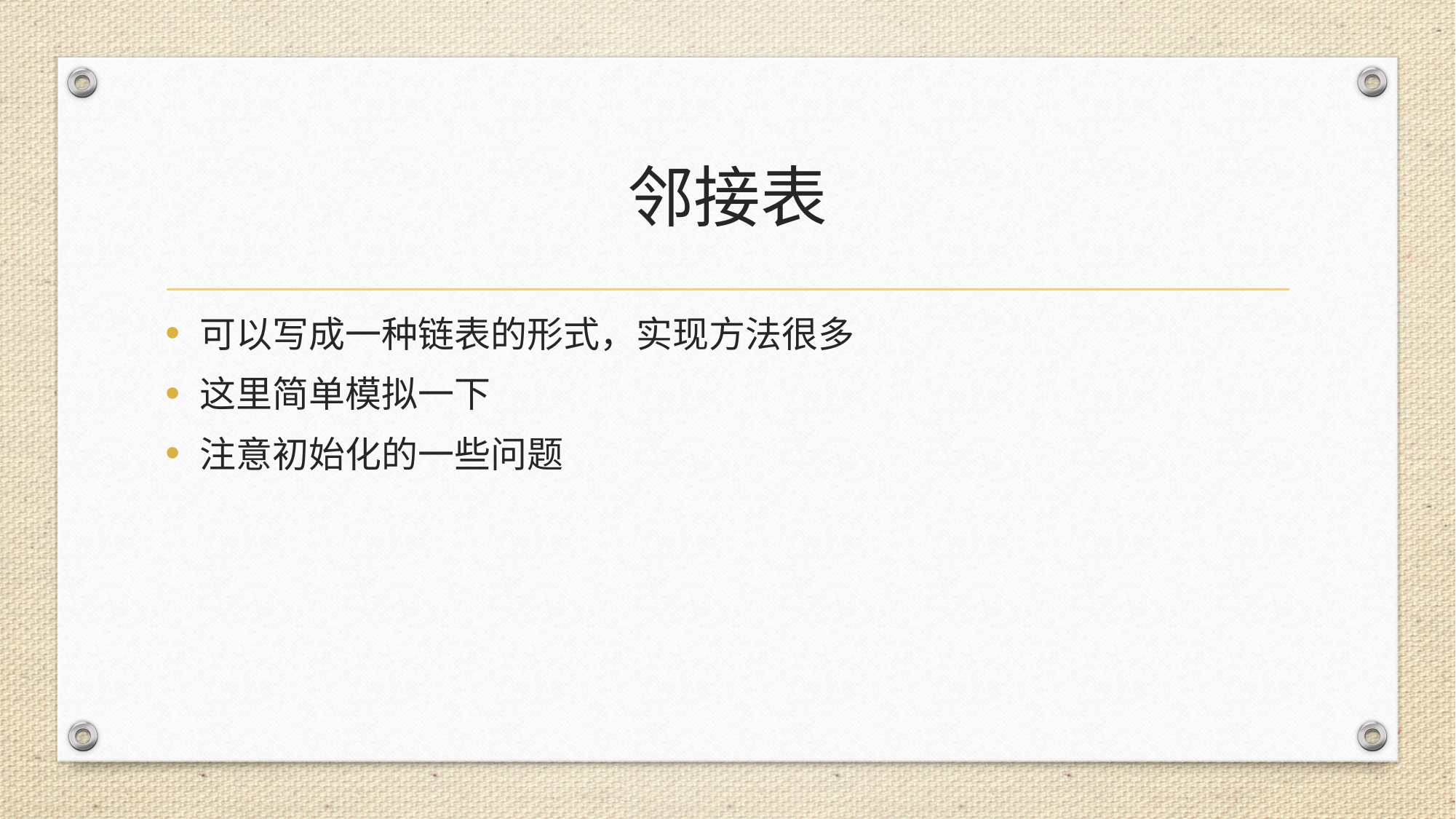

# 邻接表
可以写成一种链表的形式，实现方法很多
这里简单模拟一下
注意初始化的一些问题